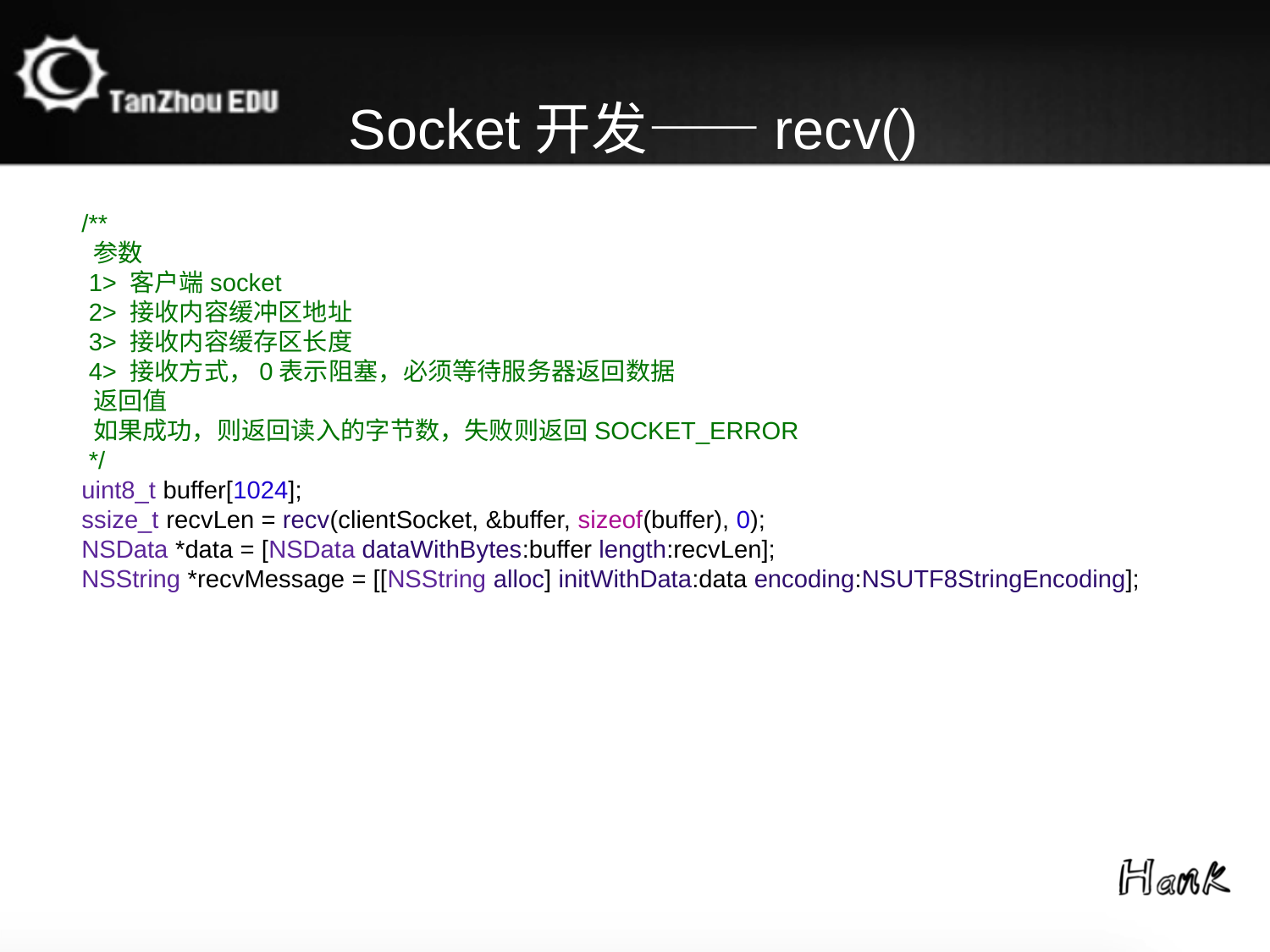

Socket开发——recv()
/**
 参数
 1> 客户端socket
 2> 接收内容缓冲区地址
 3> 接收内容缓存区长度
 4> 接收方式，0表示阻塞，必须等待服务器返回数据
 返回值
 如果成功，则返回读入的字节数，失败则返回SOCKET_ERROR
 */
uint8_t buffer[1024];
ssize_t recvLen = recv(clientSocket, &buffer, sizeof(buffer), 0);
NSData *data = [NSData dataWithBytes:buffer length:recvLen];
NSString *recvMessage = [[NSString alloc] initWithData:data encoding:NSUTF8StringEncoding];